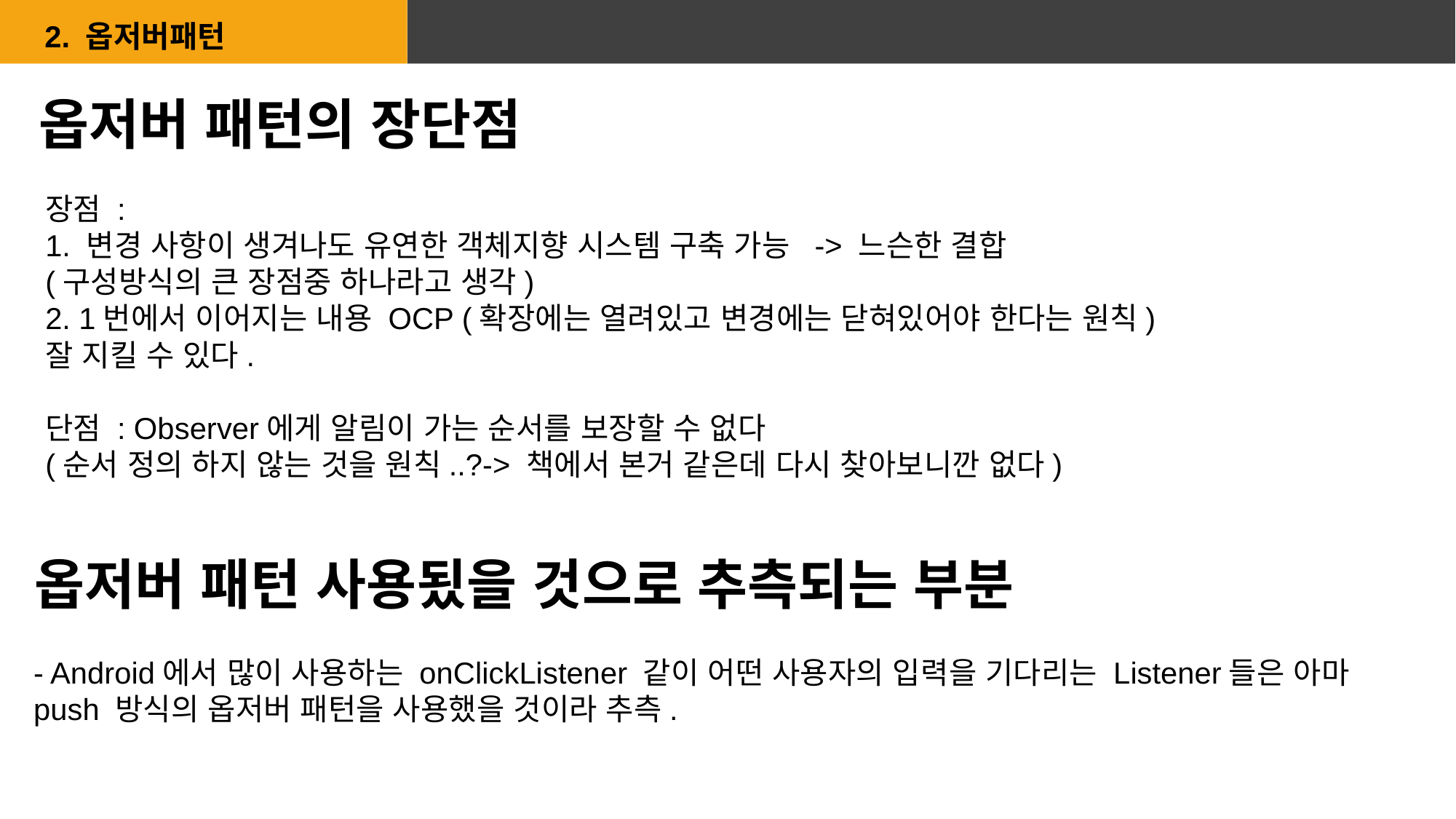

2. 옵저버패턴
옵저버 패턴의 장단점
장점 :
1. 변경 사항이 생겨나도 유연한 객체지향 시스템 구축 가능  -> 느슨한 결합
(구성방식의 큰 장점중 하나라고 생각)
2. 1번에서 이어지는 내용 OCP (확장에는 열려있고 변경에는 닫혀있어야 한다는 원칙)
잘 지킬 수 있다.

단점 : Observer에게 알림이 가는 순서를 보장할 수 없다
(순서 정의 하지 않는 것을 원칙..?-> 책에서 본거 같은데 다시 찾아보니깐 없다)
옵저버 패턴 사용됬을 것으로 추측되는 부분
- Android에서 많이 사용하는 onClickListener 같이 어떤 사용자의 입력을 기다리는 Listener들은 아마 push 방식의 옵저버 패턴을 사용했을 것이라 추측.